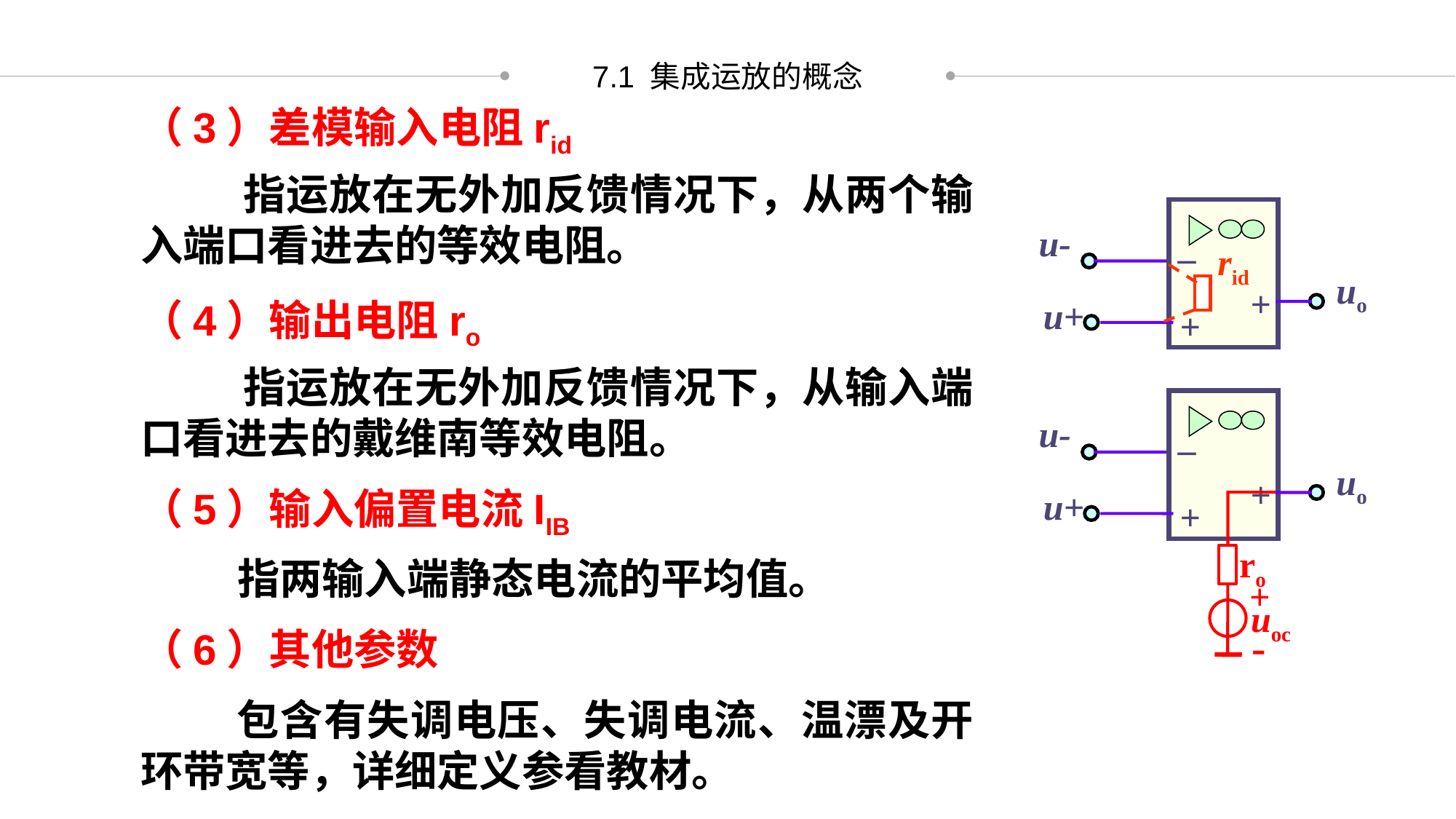

7.1 集成运放的概念
（3）差模输入电阻rid
         指运放在无外加反馈情况下，从两个输入端口看进去的等效电阻。

u-

–

uo
+
u+

+

rid

（4）输出电阻ro
         指运放在无外加反馈情况下，从输入端口看进去的戴维南等效电阻。

u-

–

uo
+
u+

+

（5）输入偏置电流IIB
ro

+
uoc

-
         指两输入端静态电流的平均值。
（6）其他参数
        包含有失调电压、失调电流、温漂及开环带宽等，详细定义参看教材。